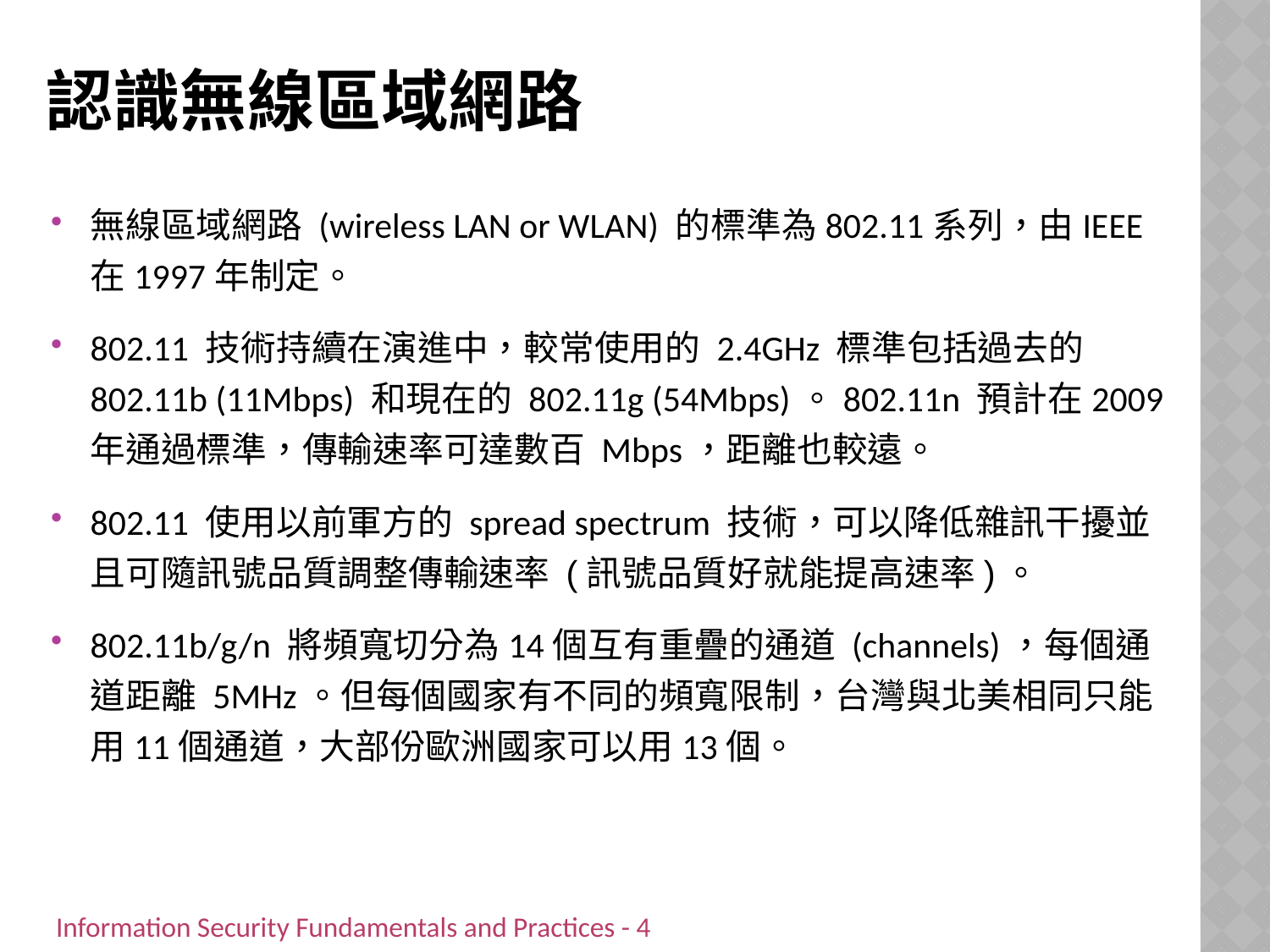

# 認識無線區域網路
無線區域網路 (wireless LAN or WLAN) 的標準為802.11系列，由IEEE在1997年制定。
802.11 技術持續在演進中，較常使用的 2.4GHz 標準包括過去的 802.11b (11Mbps) 和現在的 802.11g (54Mbps)。802.11n 預計在2009年通過標準，傳輸速率可達數百 Mbps，距離也較遠。
802.11 使用以前軍方的 spread spectrum 技術，可以降低雜訊干擾並且可隨訊號品質調整傳輸速率 (訊號品質好就能提高速率)。
802.11b/g/n 將頻寬切分為14個互有重疊的通道 (channels)，每個通道距離 5MHz。但每個國家有不同的頻寬限制，台灣與北美相同只能用11個通道，大部份歐洲國家可以用13個。